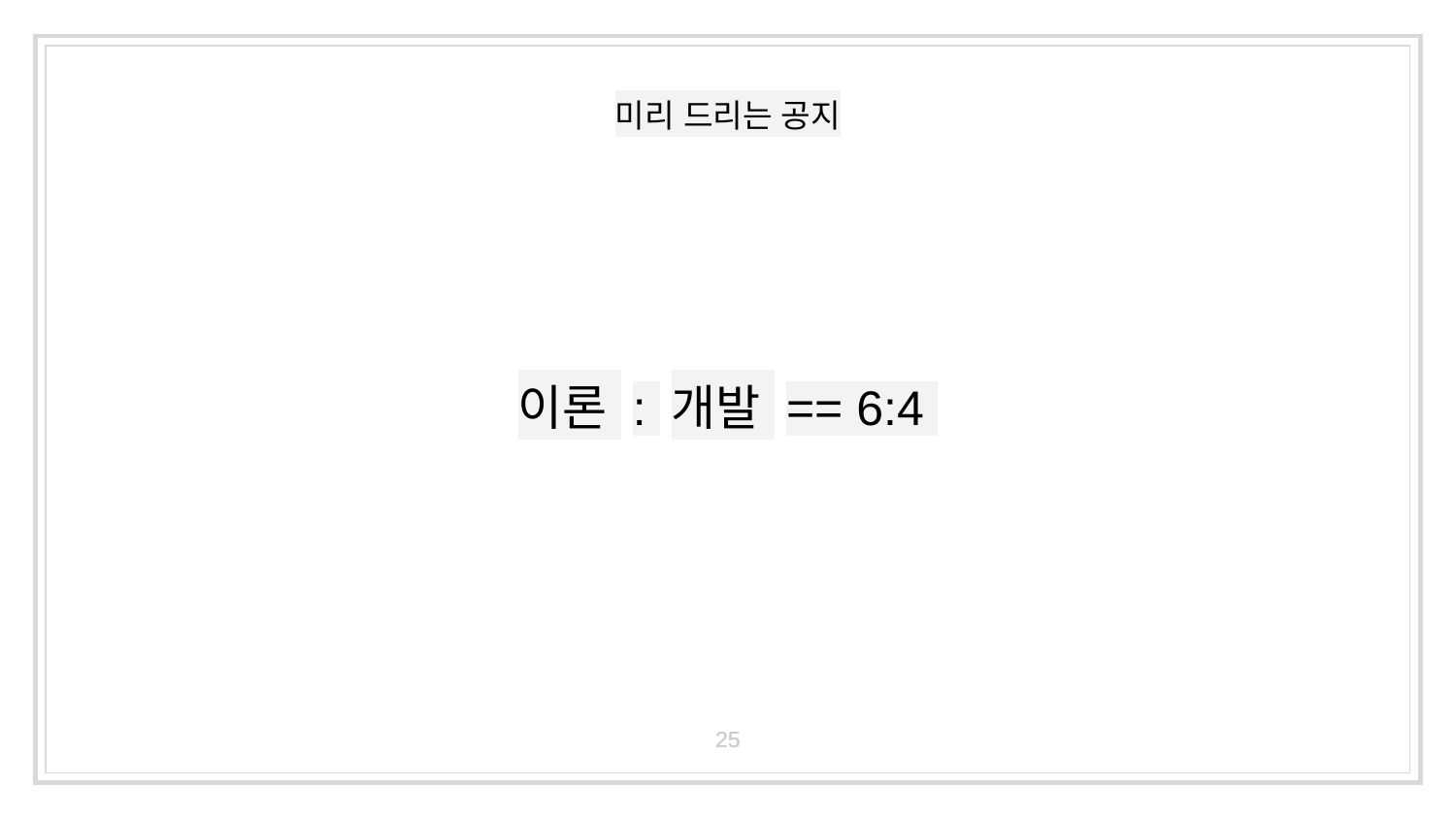

# 미리 드리는 공지
이론 : 개발 == 6:4
25
25